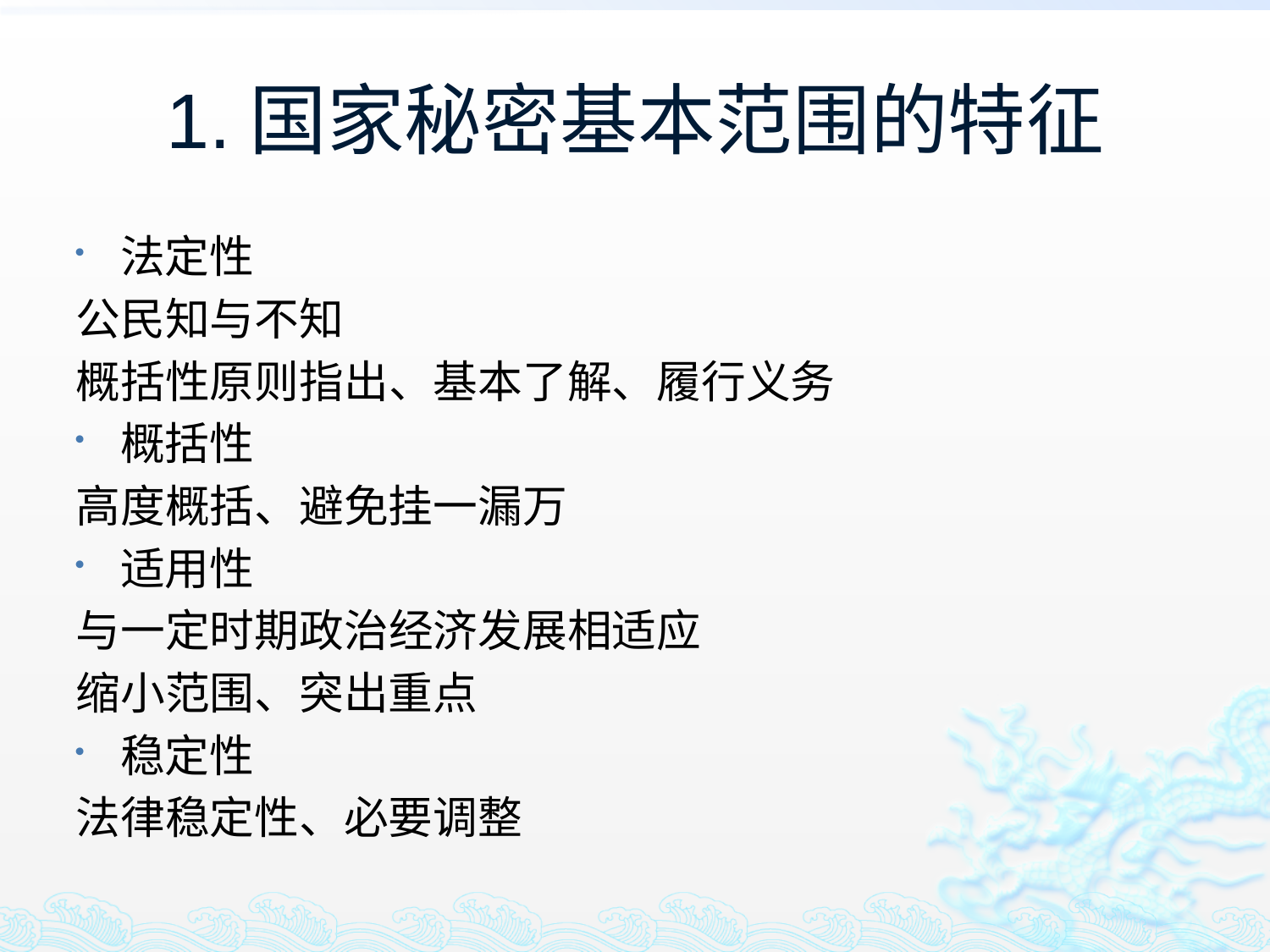

# 1.国家秘密基本范围的特征
法定性
公民知与不知
概括性原则指出、基本了解、履行义务
概括性
高度概括、避免挂一漏万
适用性
与一定时期政治经济发展相适应
缩小范围、突出重点
稳定性
法律稳定性、必要调整